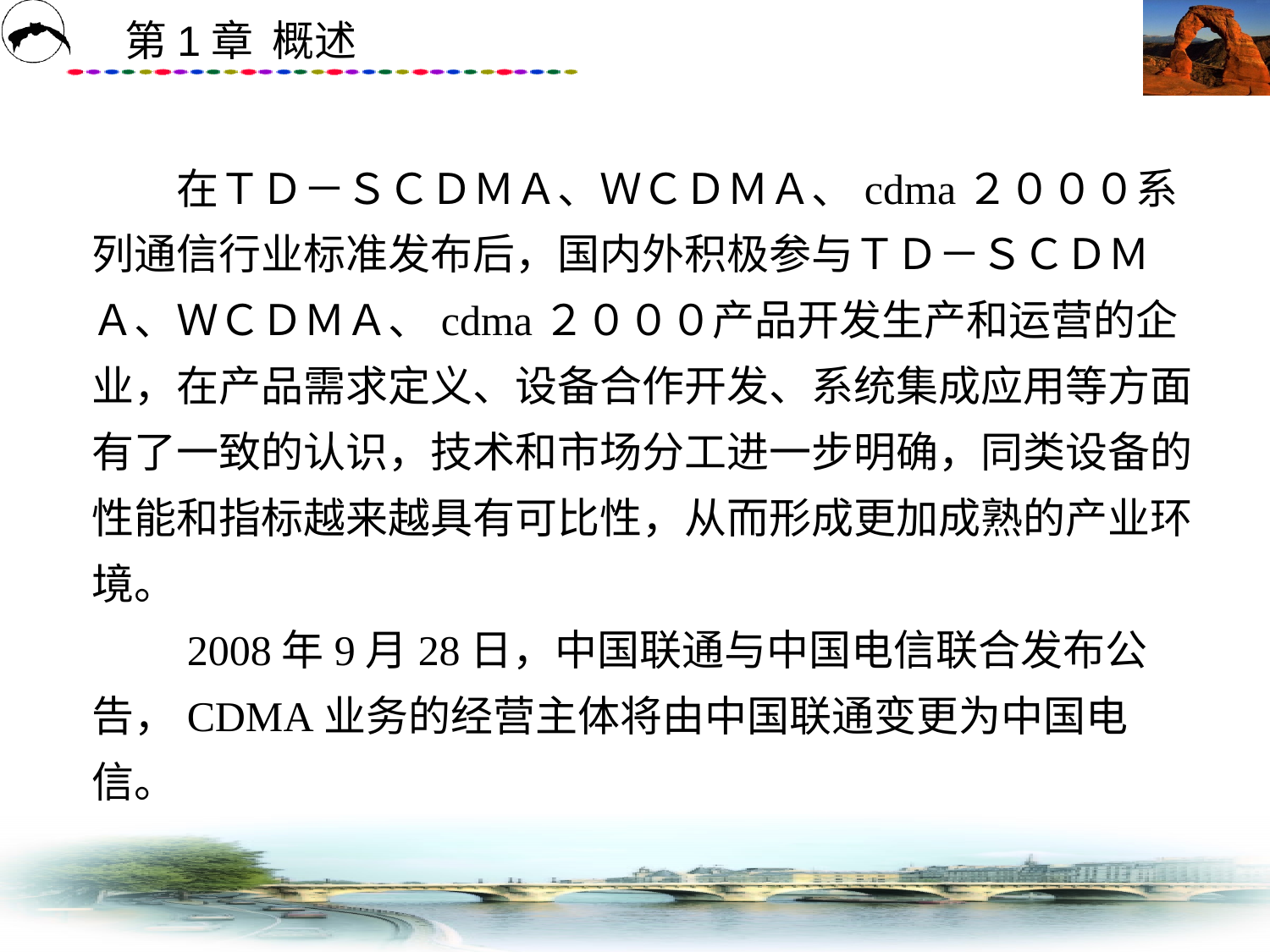

# 在ＴＤ－ＳＣＤＭＡ、ＷＣＤＭＡ、cdma２０００系列通信行业标准发布后，国内外积极参与ＴＤ－ＳＣＤＭＡ、ＷＣＤＭＡ、cdma２０００产品开发生产和运营的企业，在产品需求定义、设备合作开发、系统集成应用等方面有了一致的认识，技术和市场分工进一步明确，同类设备的性能和指标越来越具有可比性，从而形成更加成熟的产业环境。 　　2008年9月28日，中国联通与中国电信联合发布公告，CDMA业务的经营主体将由中国联通变更为中国电信。